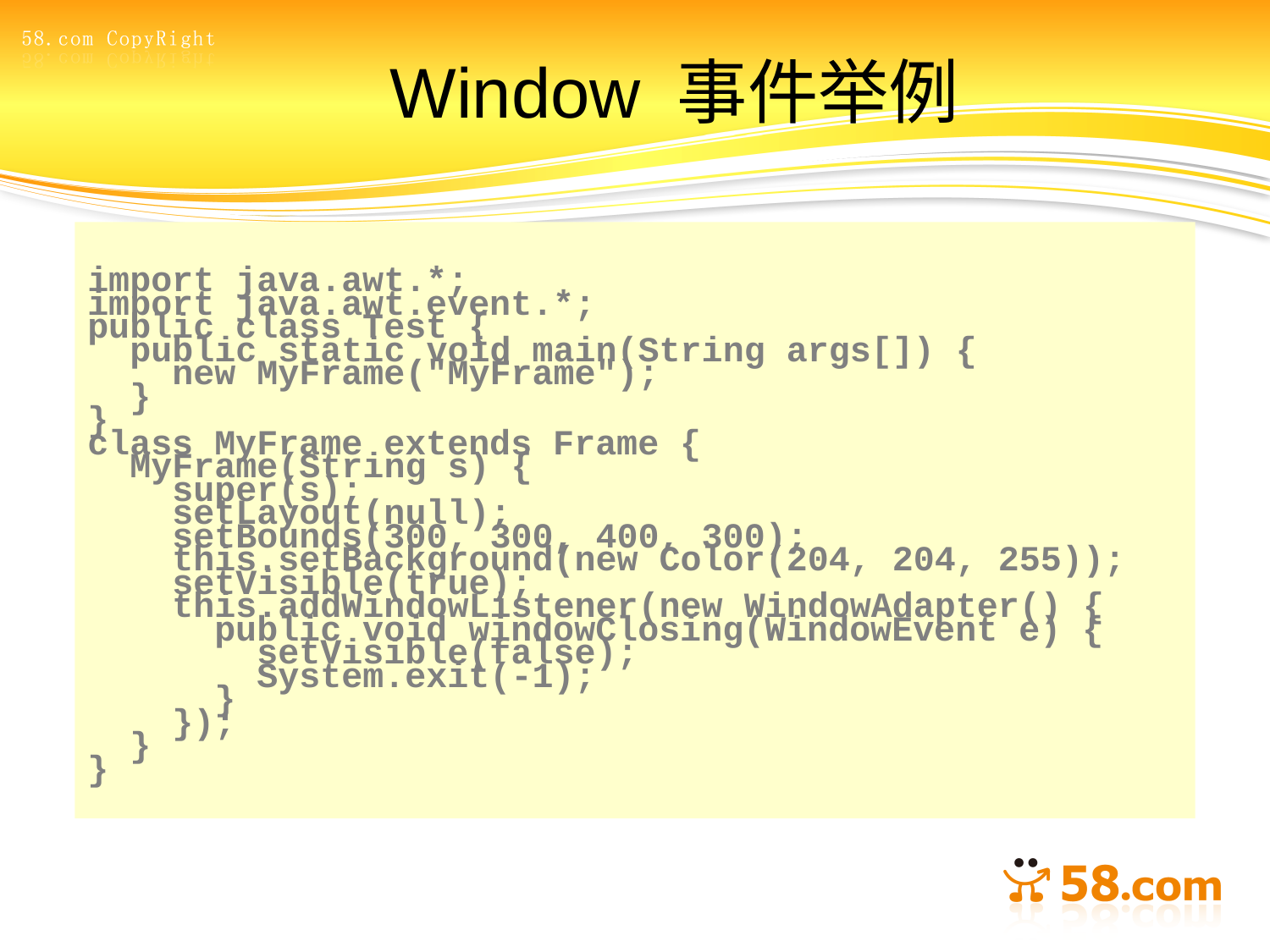

# Window 事件举例

import java.awt.*;
import java.awt.event.*;
public class Test {
  public static void main(String args[]) {
    new MyFrame("MyFrame");
  }
}
class MyFrame extends Frame {
  MyFrame(String s) {
    super(s);
    setLayout(null);
    setBounds(300, 300, 400, 300);
    this.setBackground(new Color(204, 204, 255));
    setVisible(true);
    this.addWindowListener(new WindowAdapter() {
      public void windowClosing(WindowEvent e) {
        setVisible(false);
        System.exit(-1);
      }
    });
  }
}